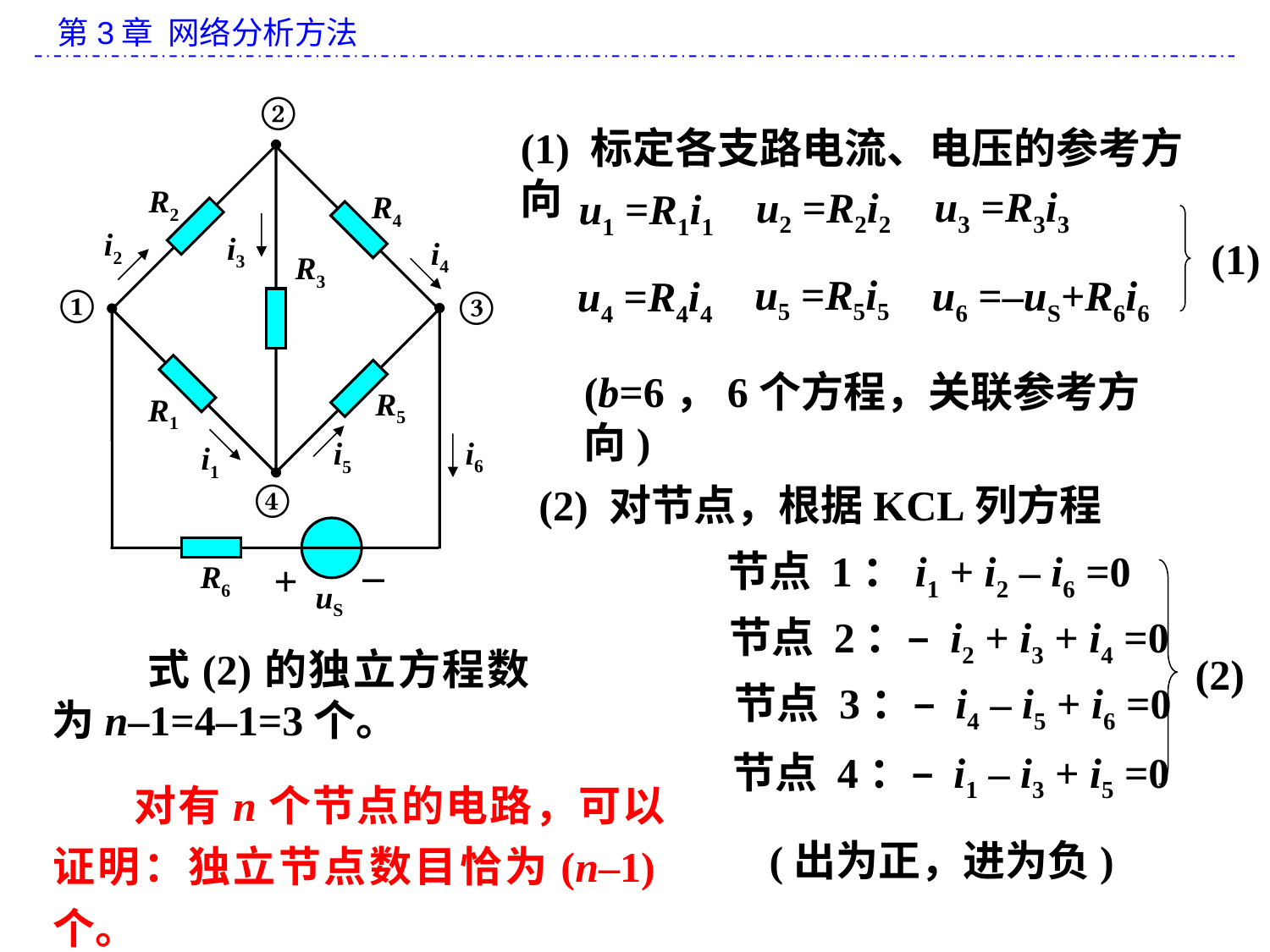

②

R2
R4

i2

i3
i4

R3

①
③

R5

R1

i6
i5
i1

④

_

+

R6
uS
(1) 标定各支路电流、电压的参考方向
u3 =R3i3
u2 =R2i2
u1 =R1i1

(1)
 u5 =R5i5
 u6 =–uS+R6i6
u4 =R4i4
(b=6，6个方程，关联参考方向)
(2) 对节点，根据KCL列方程
节点 1：i1 + i2 – i6 =0

(2)
节点 2：– i2 + i3 + i4 =0
       式(2)的独立方程数为n–1=4–1=3个。
节点 3：– i4 – i5 + i6 =0
节点 4：– i1 – i3 + i5 =0
      对有n个节点的电路，可以证明：独立节点数目恰为(n–1)个。
(出为正，进为负)